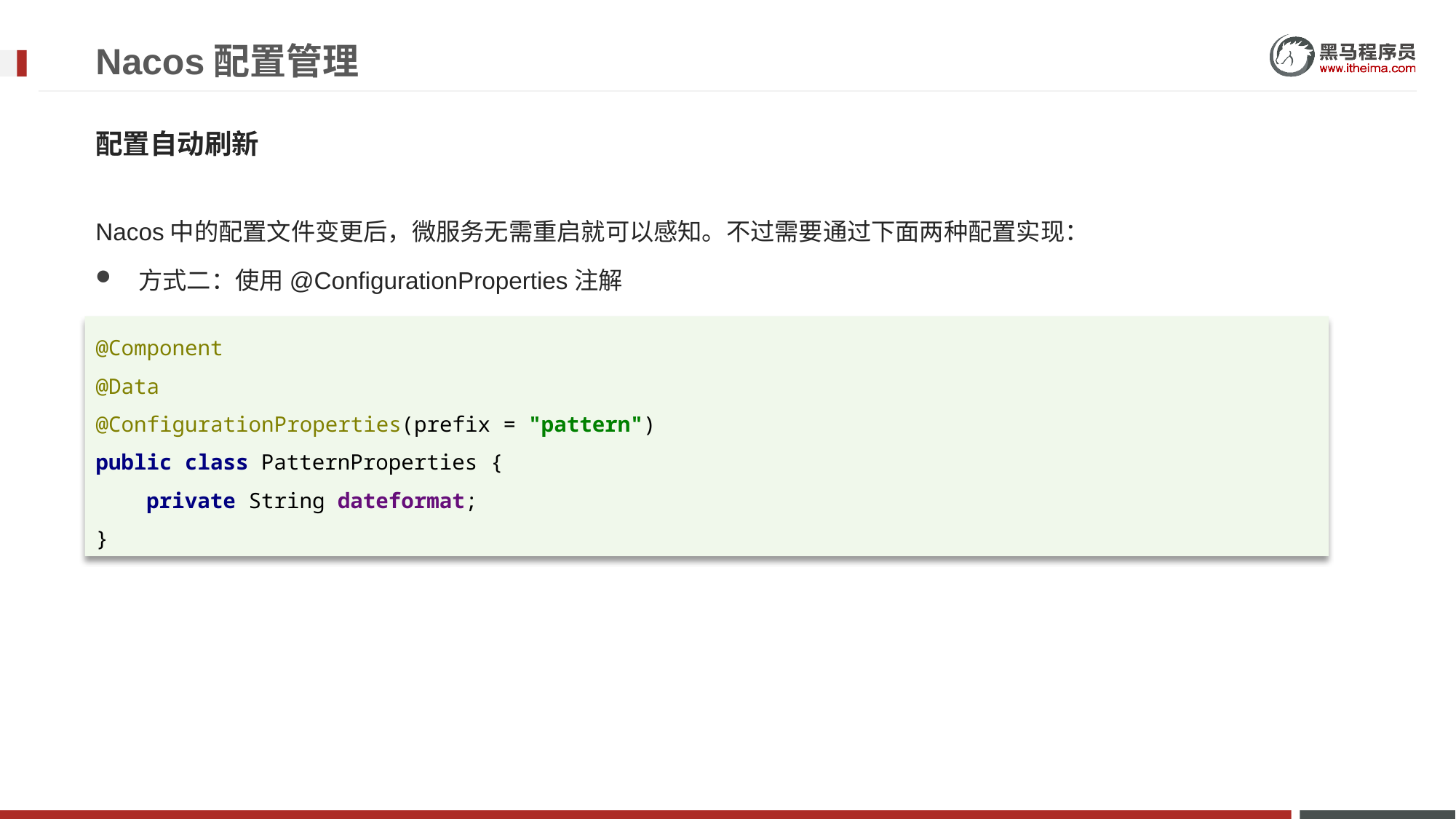

# Nacos配置管理
配置自动刷新
Nacos中的配置文件变更后，微服务无需重启就可以感知。不过需要通过下面两种配置实现：
方式二：使用@ConfigurationProperties注解
@Component
@Data
@ConfigurationProperties(prefix = "pattern")
public class PatternProperties {
    private String dateformat;
}